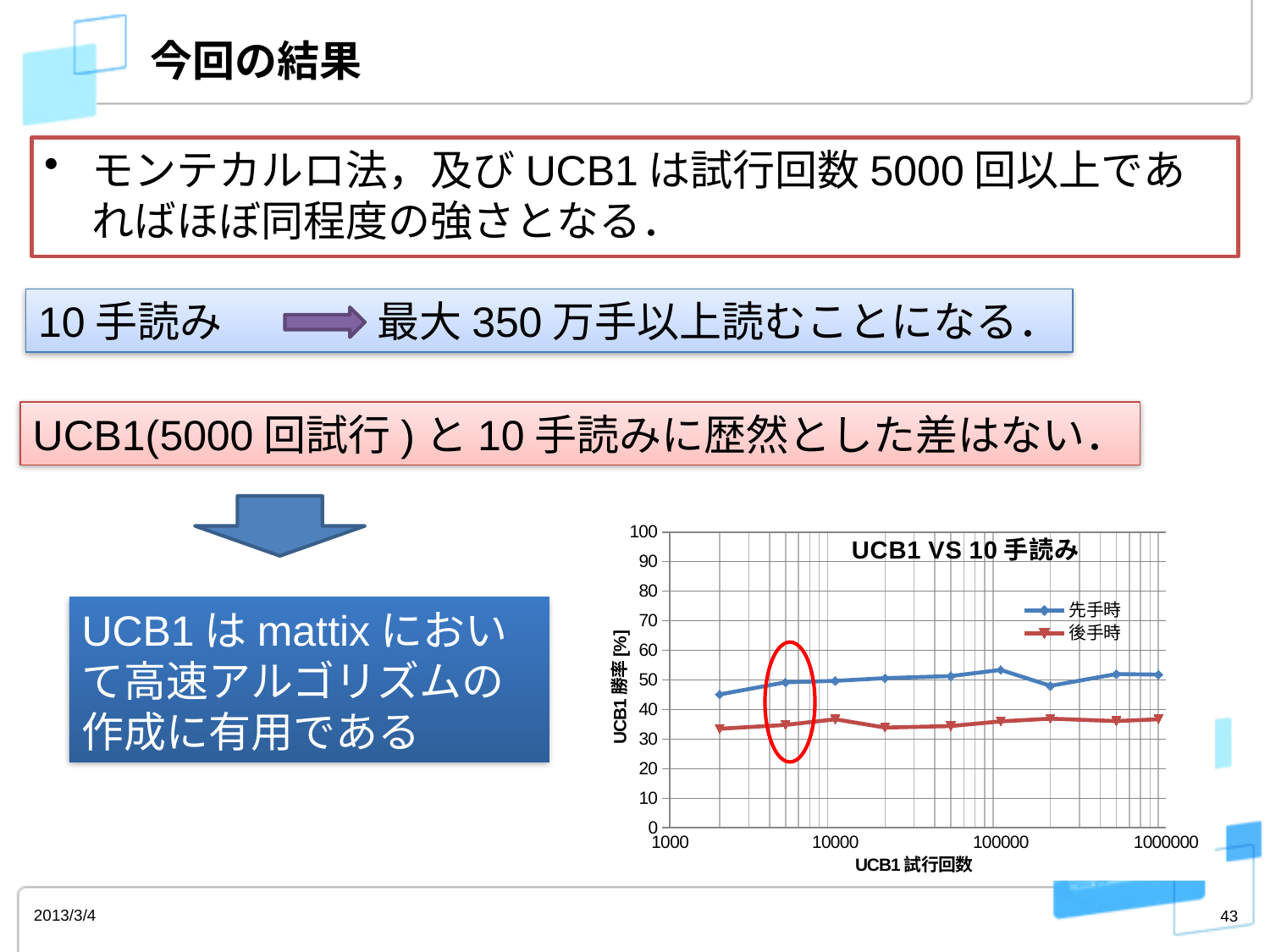

# 今回の結果
モンテカルロ法，及びUCB1は試行回数5000回以上であればほぼ同程度の強さとなる．
10手読み	　　最大350万手以上読むことになる．

UCB1(5000回試行)と10手読みに歴然とした差はない．

### Chart: UCB1 VS 10手読み

| Category | 先手時 | 後手時 |
|---|---|---|
UCB1はmattixにおいて高速アルゴリズムの作成に有用である

2013/3/4
43